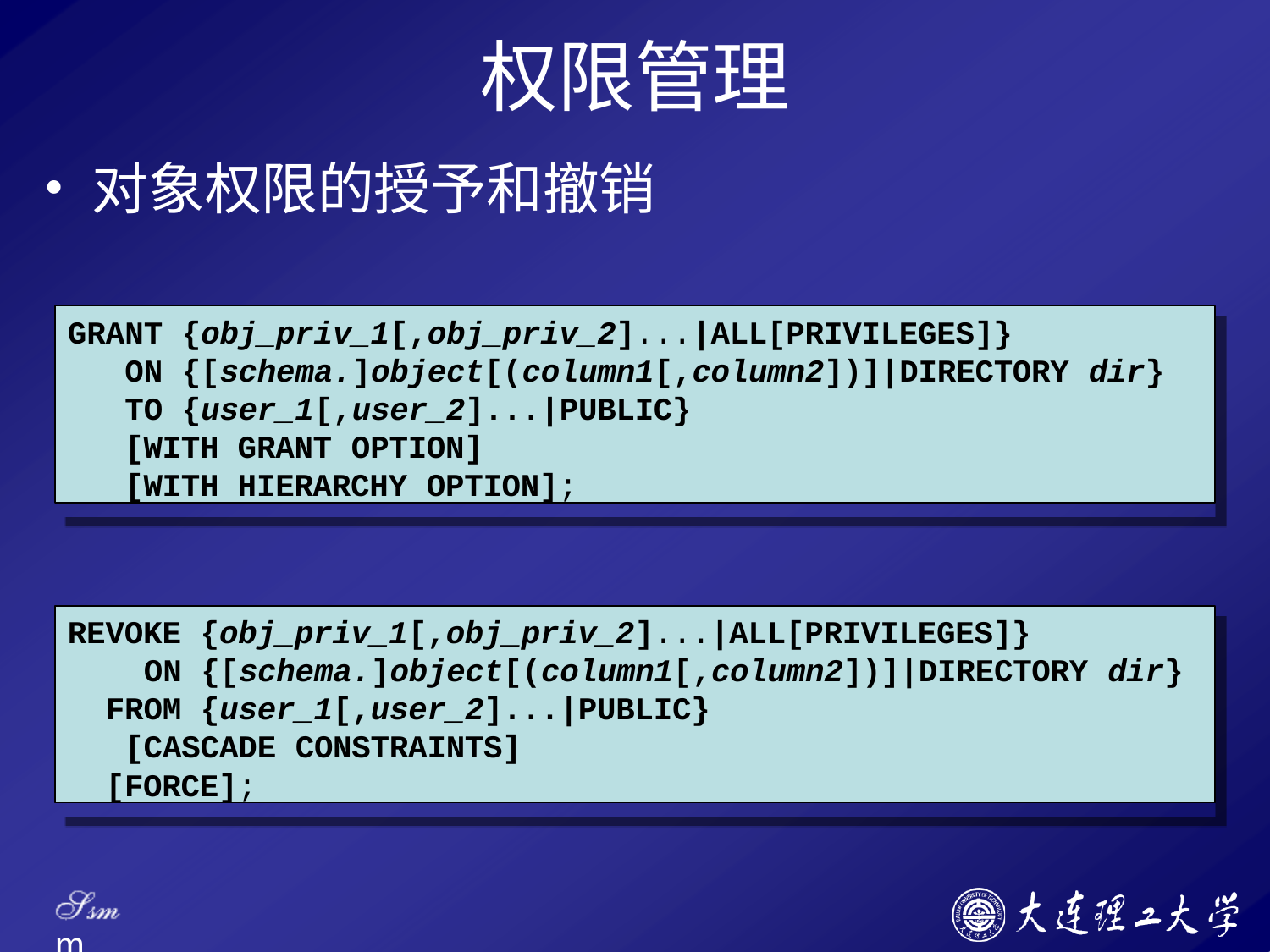

# 权限管理
对象权限的授予和撤销
GRANT {obj_priv_1[,obj_priv_2]...|ALL[PRIVILEGES]}
ON {[schema.]object[(column1[,column2])]|DIRECTORY dir}
TO {user_1[,user_2]...|PUBLIC}
[WITH GRANT OPTION]
[WITH HIERARCHY OPTION];

REVOKE {obj_priv_1[,obj_priv_2]...|ALL[PRIVILEGES]}
ON {[schema.]object[(column1[,column2])]|DIRECTORY dir}
FROM {user_1[,user_2]...|PUBLIC}  [CASCADE CONSTRAINTS]
[FORCE];

Ssm